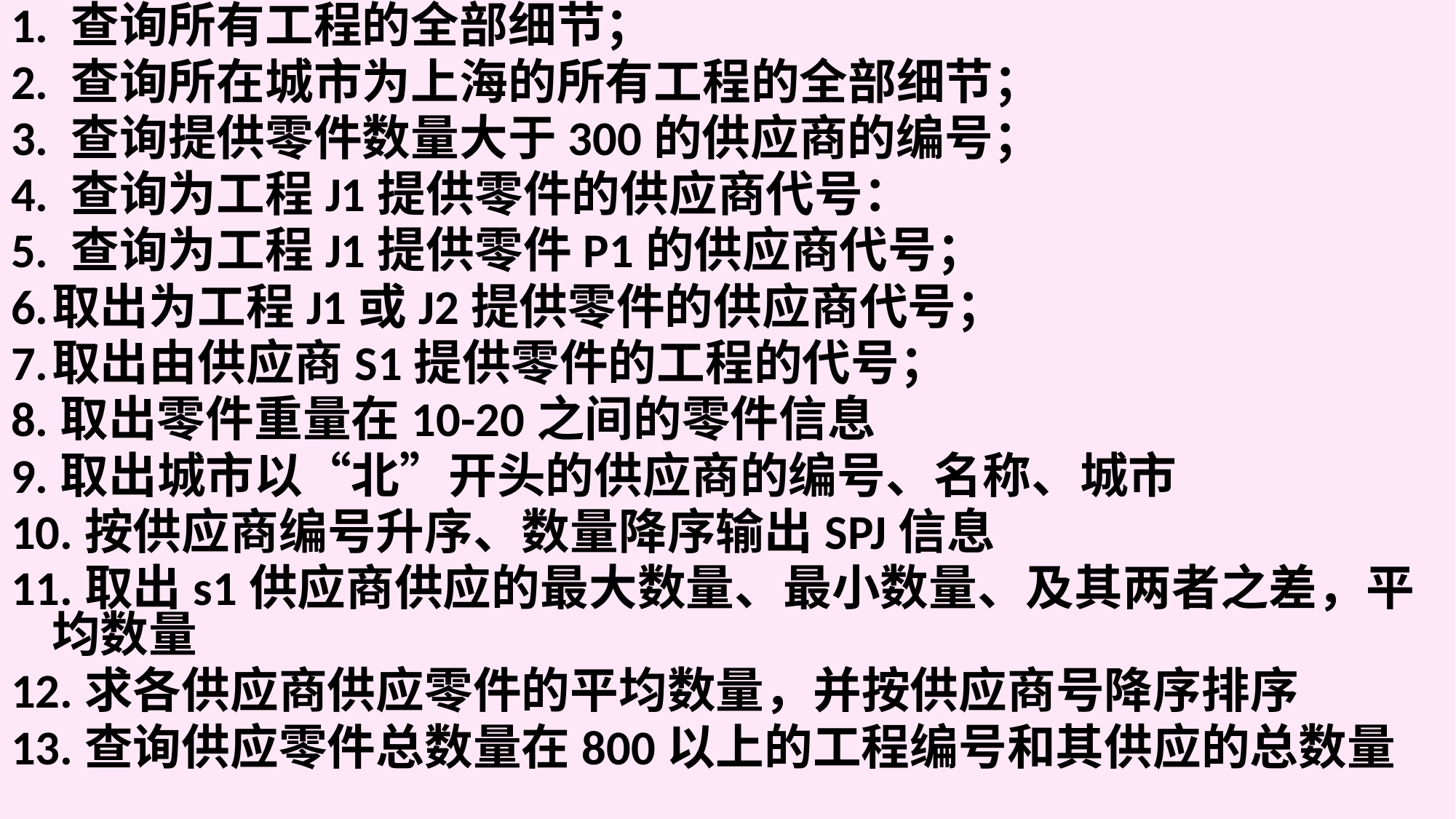

1. 查询所有工程的全部细节；
2. 查询所在城市为上海的所有工程的全部细节；
3. 查询提供零件数量大于300的供应商的编号；
4. 查询为工程J1提供零件的供应商代号：
5. 查询为工程J1提供零件P1的供应商代号；
6.	取出为工程J1或J2提供零件的供应商代号；
7.	取出由供应商S1提供零件的工程的代号；
8.取出零件重量在10-20之间的零件信息
9.取出城市以“北”开头的供应商的编号、名称、城市
10.按供应商编号升序、数量降序输出SPJ信息
11.取出s1供应商供应的最大数量、最小数量、及其两者之差，平均数量
12.求各供应商供应零件的平均数量，并按供应商号降序排序
13.查询供应零件总数量在800以上的工程编号和其供应的总数量